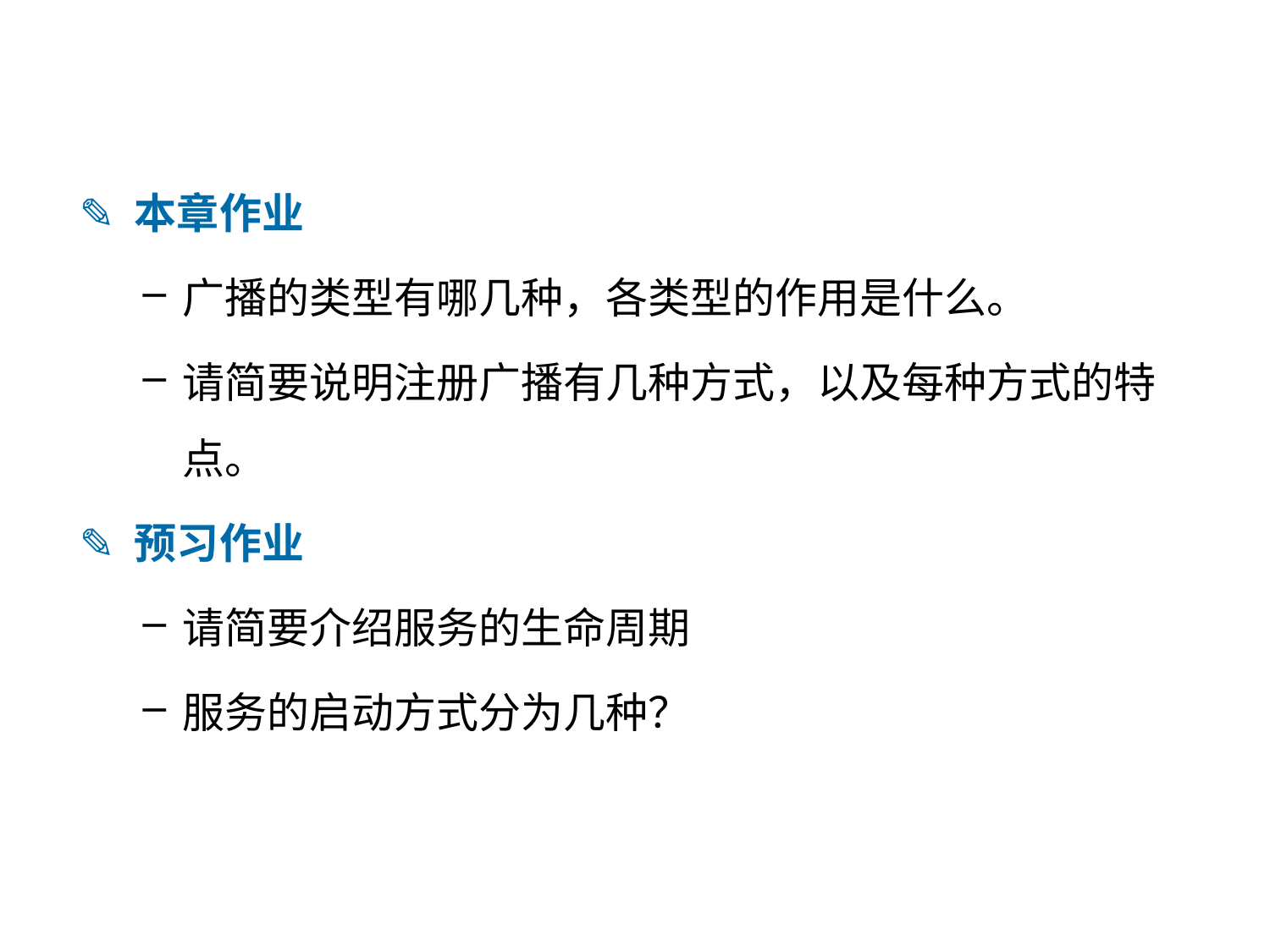

✎ 本章作业
广播的类型有哪几种，各类型的作用是什么。
请简要说明注册广播有几种方式，以及每种方式的特点。
✎ 预习作业
请简要介绍服务的生命周期
服务的启动方式分为几种？